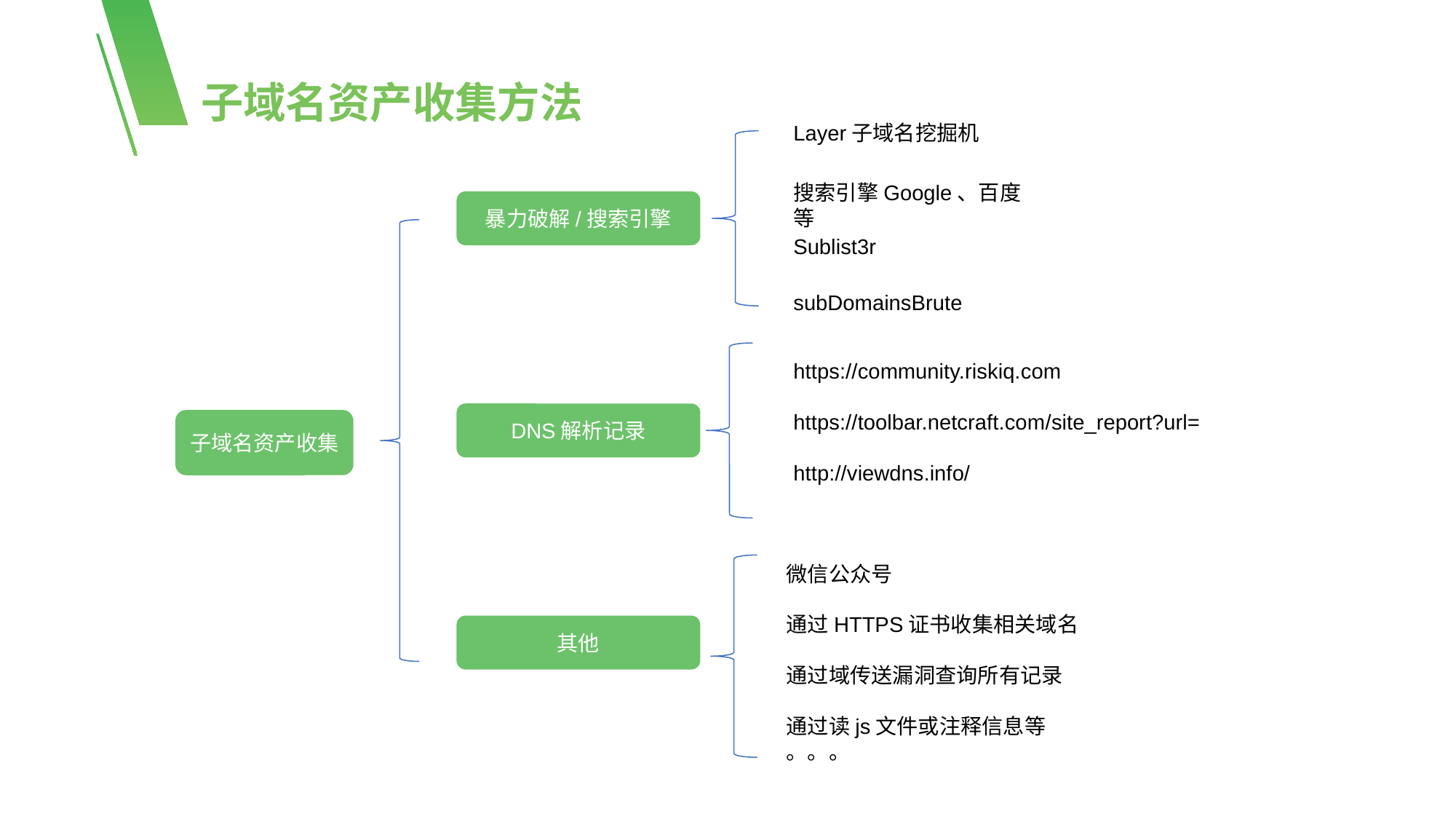

子域名资产收集方法
Layer子域名挖掘机

搜索引擎Google、百度等
暴力破解/搜索引擎

Sublist3r
subDomainsBrute

https://community.riskiq.com

https://toolbar.netcraft.com/site_report?url=

http://viewdns.info/

DNS解析记录
子域名资产收集

微信公众号

通过HTTPS证书收集相关域名

通过域传送漏洞查询所有记录

通过读js文件或注释信息等
。。。

其他